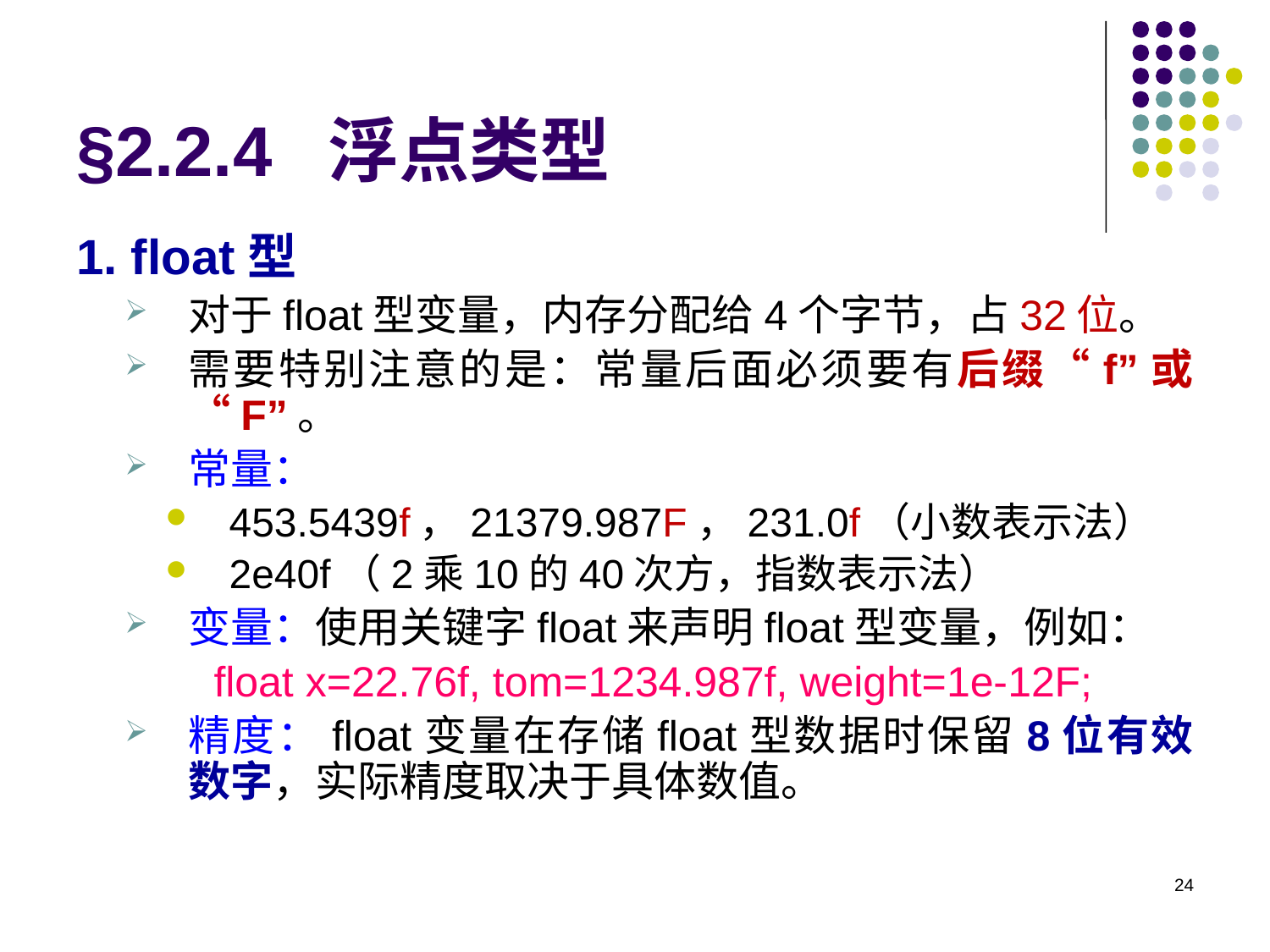

# §2.2.4  浮点类型
1. float型
对于float型变量，内存分配给4个字节，占32位。
需要特别注意的是：常量后面必须要有后缀“f”或“F”。
常量：
453.5439f，21379.987F，231.0f（小数表示法）
2e40f（2乘10的40次方，指数表示法）
变量：使用关键字float来声明float型变量，例如：
float x=22.76f, tom=1234.987f, weight=1e-12F;
精度：float变量在存储float型数据时保留8位有效数字，实际精度取决于具体数值。

24